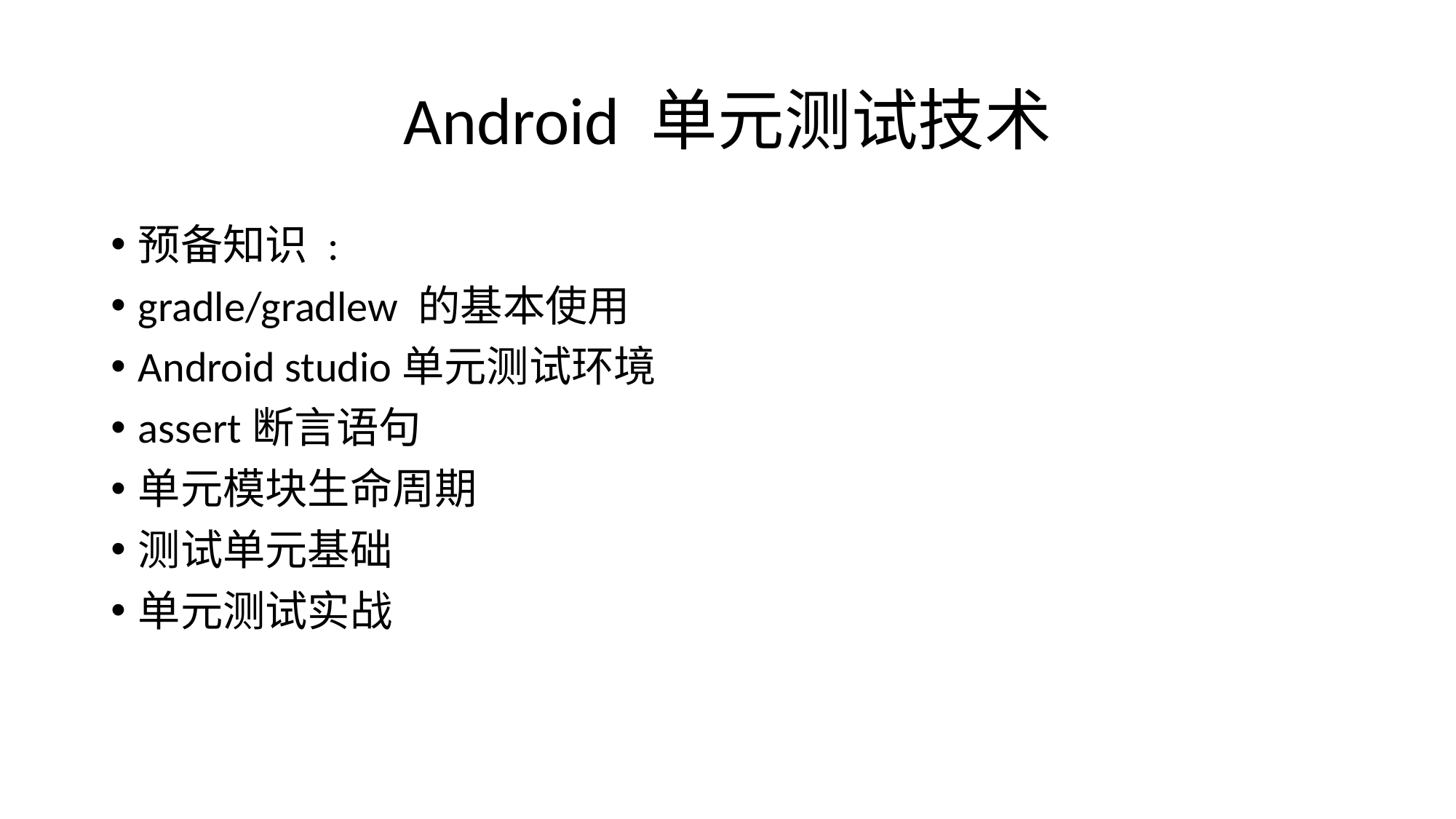

# Android 单元测试技术
预备知识 :
gradle/gradlew 的基本使用
Android studio单元测试环境
assert断言语句
单元模块生命周期
测试单元基础
单元测试实战